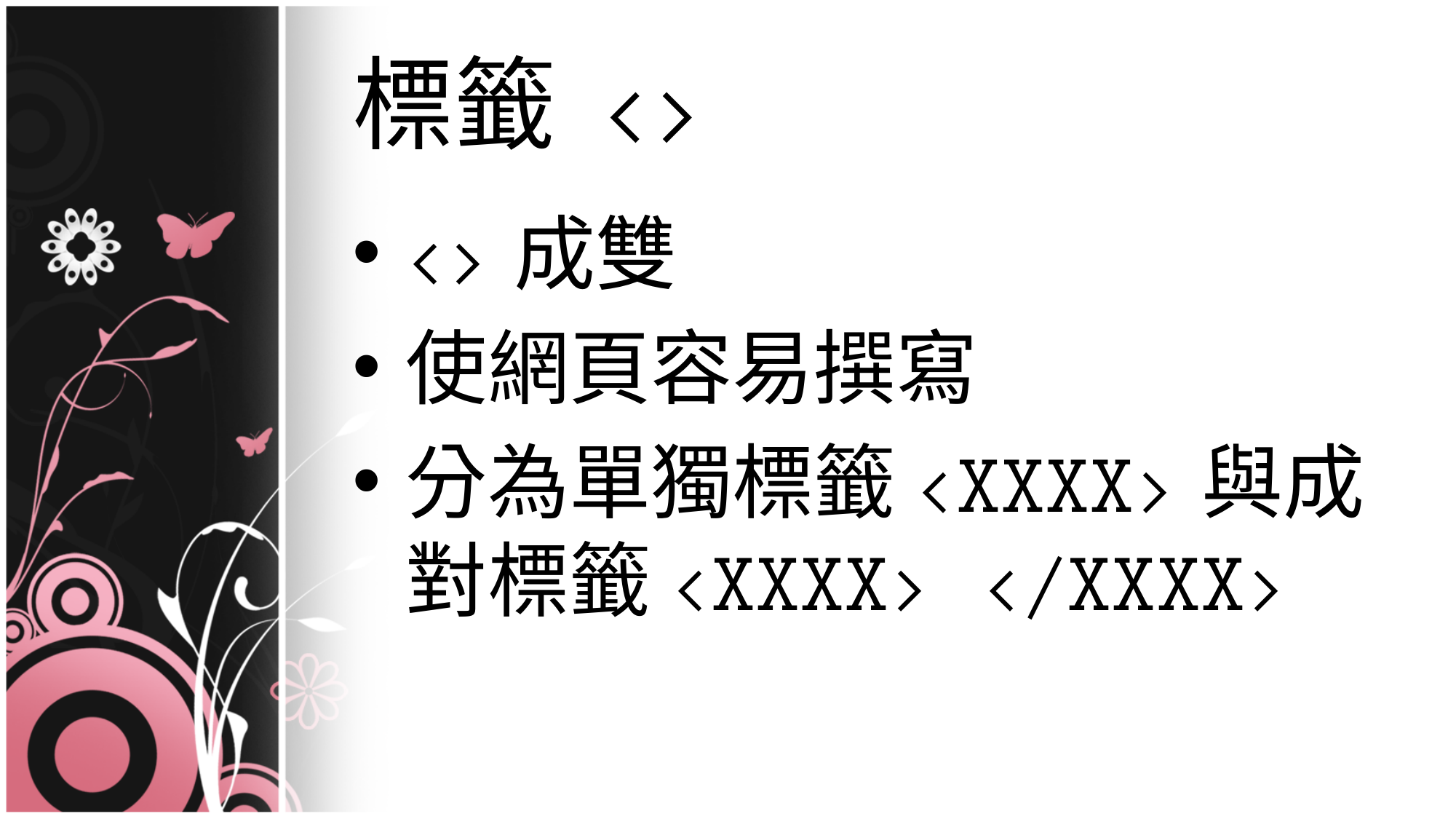

# 標籤 <>
<>成雙
使網頁容易撰寫
分為單獨標籤<XXXX>與成對標籤<XXXX> </XXXX>